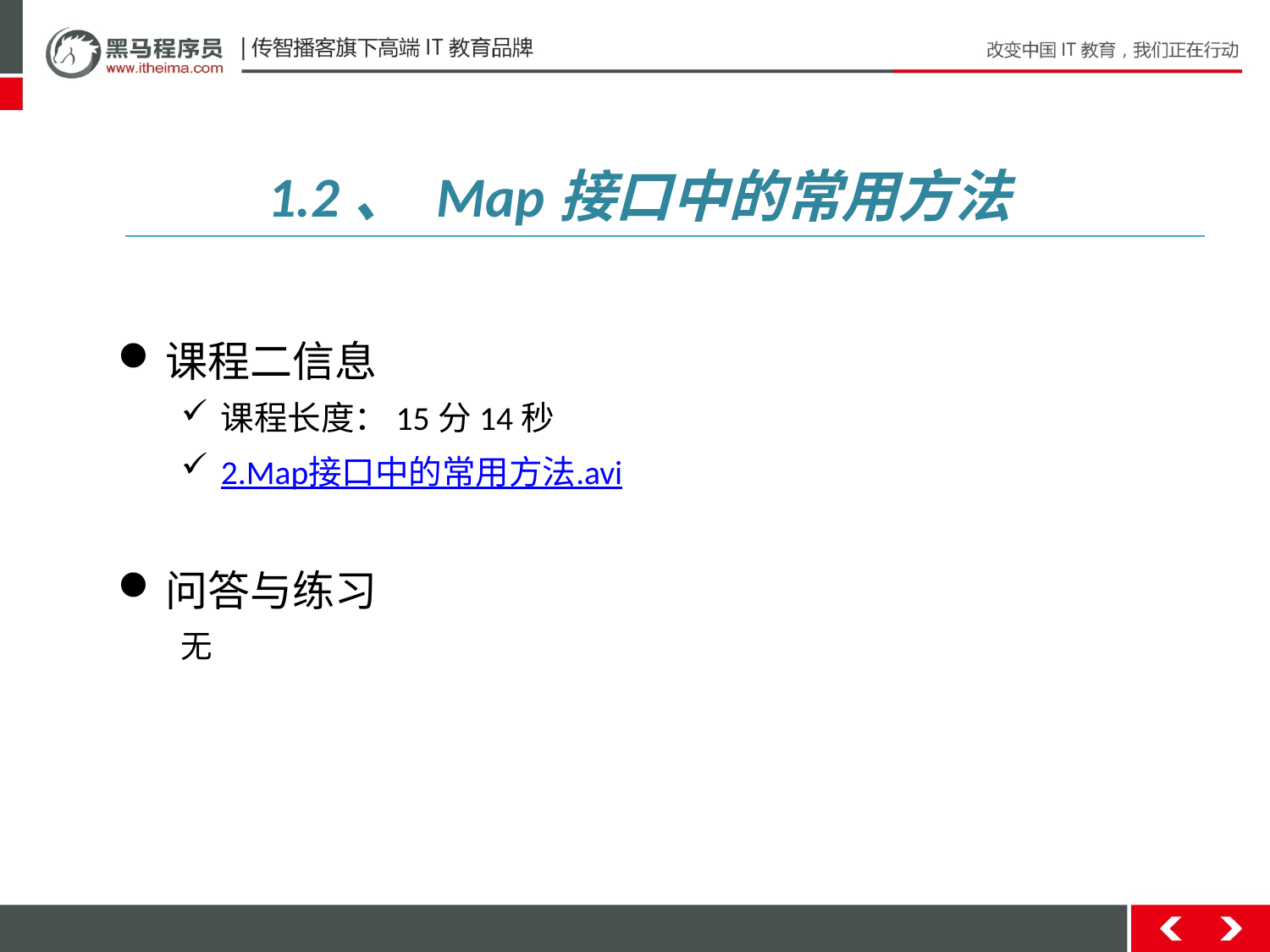

1.2、 Map接口中的常用方法

课程二信息
课程长度：15分14秒
2.Map接口中的常用方法.avi

问答与练习
无